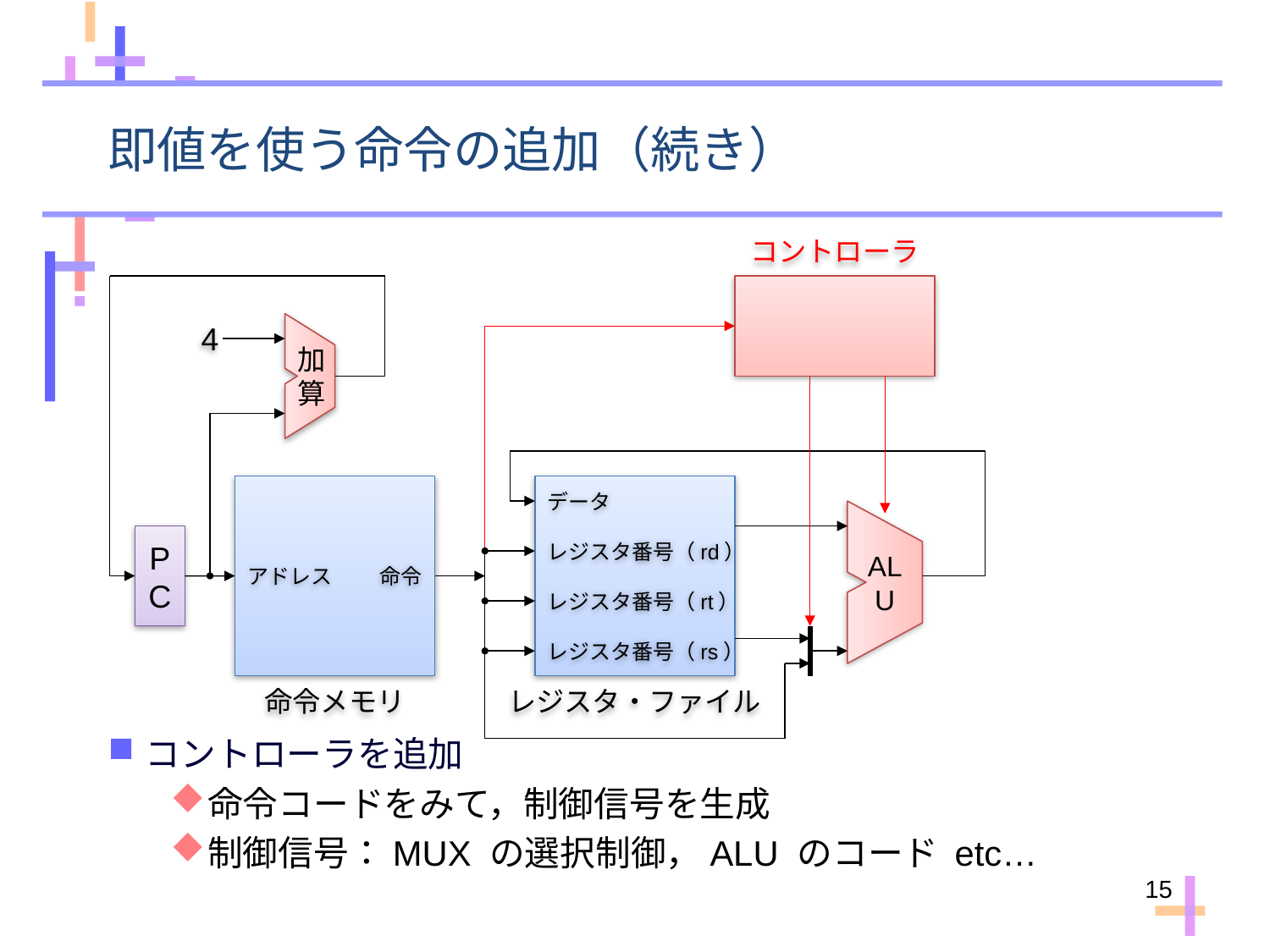

# 即値を使う命令の追加（続き）
コントローラ

4

加算

データ
PC
レジスタ番号（rd）
ALU
アドレス
命令

レジスタ番号（rt）
レジスタ番号（rs）
命令メモリ
レジスタ・ファイル
コントローラを追加
命令コードをみて，制御信号を生成
制御信号：MUX の選択制御，ALU のコード etc…

15